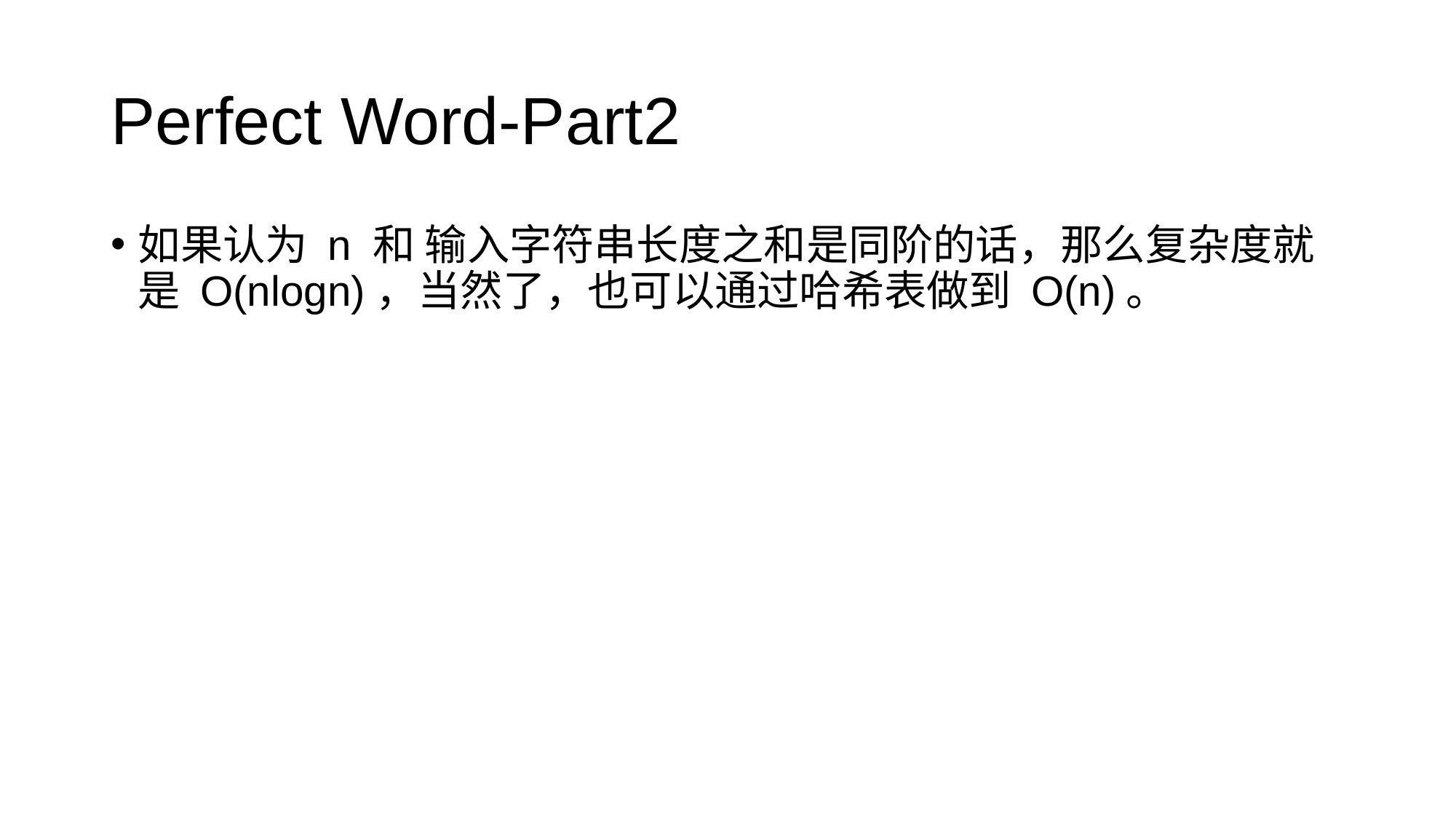

# Perfect Word-Part2
如果认为 n 和 输入字符串长度之和是同阶的话，那么复杂度就是 O(nlogn)，当然了，也可以通过哈希表做到 O(n)。